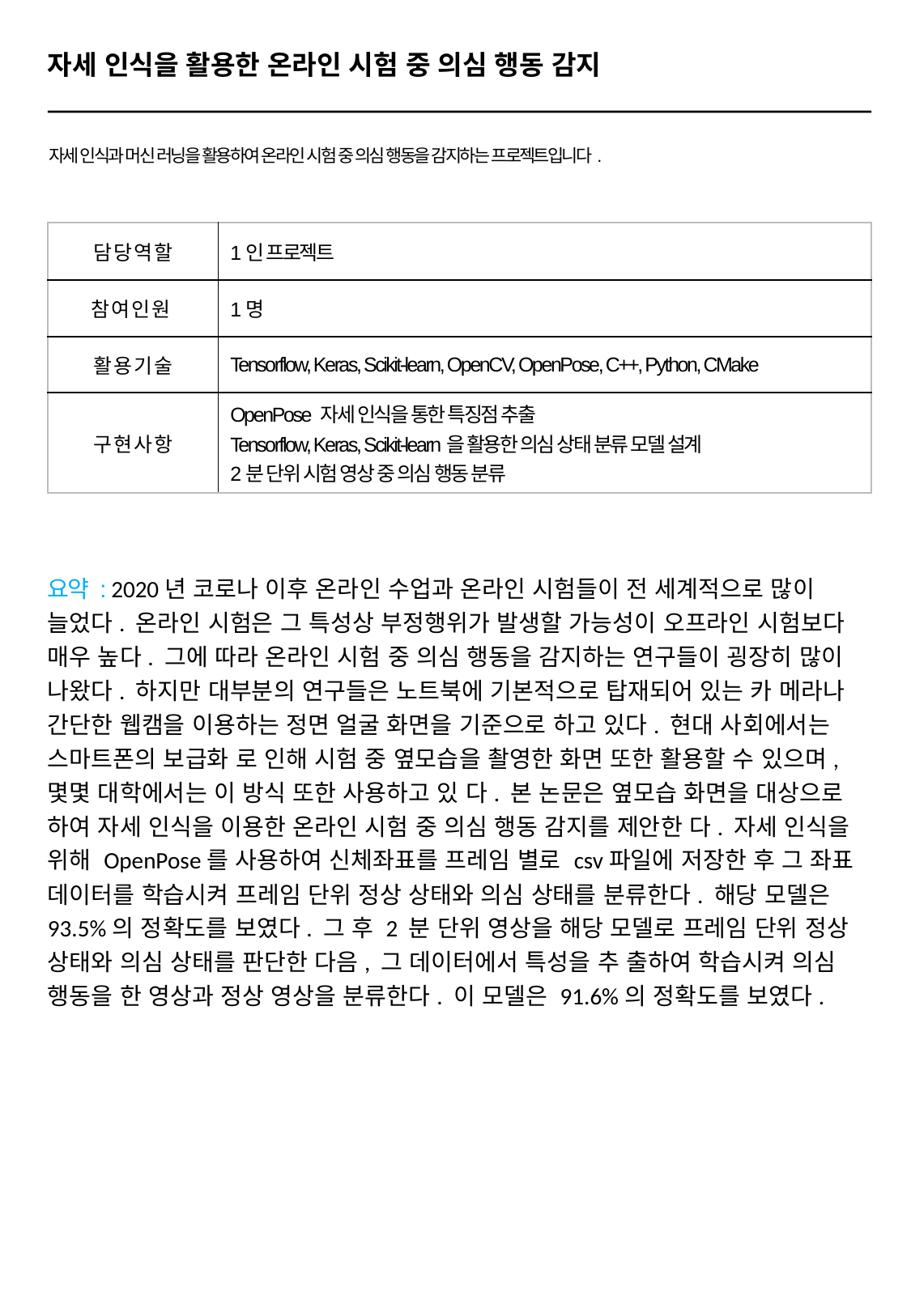

자세 인식을 활용한 온라인 시험 중 의심 행동 감지

자세 인식과 머신 러닝을 활용하여 온라인 시험 중 의심 행동을 감지하는 프로젝트입니다.

| 담 당 역 할 | 1인 프로젝트 |
| --- | --- |
| 참 여 인 원 | 1명 |
| 활 용 기 술 | Tensorflow, Keras, Scikit-learn, OpenCV, OpenPose, C++, Python, CMake |
| 구 현 사 항 | OpenPose 자세 인식을 통한 특징점 추출 Tensorflow, Keras, Scikit-learn을 활용한 의심 상태 분류 모델 설계 2분 단위 시험 영상 중 의심 행동 분류 |
요약 : 2020년 코로나 이후 온라인 수업과 온라인 시험들이 전 세계적으로 많이 늘었다. 온라인 시험은 그 특성상 부정행위가 발생할 가능성이 오프라인 시험보다 매우 높다. 그에 따라 온라인 시험 중 의심 행동을 감지하는 연구들이 굉장히 많이 나왔다. 하지만 대부분의 연구들은 노트북에 기본적으로 탑재되어 있는 카 메라나 간단한 웹캠을 이용하는 정면 얼굴 화면을 기준으로 하고 있다. 현대 사회에서는 스마트폰의 보급화 로 인해 시험 중 옆모습을 촬영한 화면 또한 활용할 수 있으며, 몇몇 대학에서는 이 방식 또한 사용하고 있 다. 본 논문은 옆모습 화면을 대상으로 하여 자세 인식을 이용한 온라인 시험 중 의심 행동 감지를 제안한 다. 자세 인식을 위해 OpenPose를 사용하여 신체좌표를 프레임 별로 csv파일에 저장한 후 그 좌표 데이터를 학습시켜 프레임 단위 정상 상태와 의심 상태를 분류한다. 해당 모델은 93.5%의 정확도를 보였다. 그 후 2 분 단위 영상을 해당 모델로 프레임 단위 정상 상태와 의심 상태를 판단한 다음, 그 데이터에서 특성을 추 출하여 학습시켜 의심 행동을 한 영상과 정상 영상을 분류한다. 이 모델은 91.6%의 정확도를 보였다.